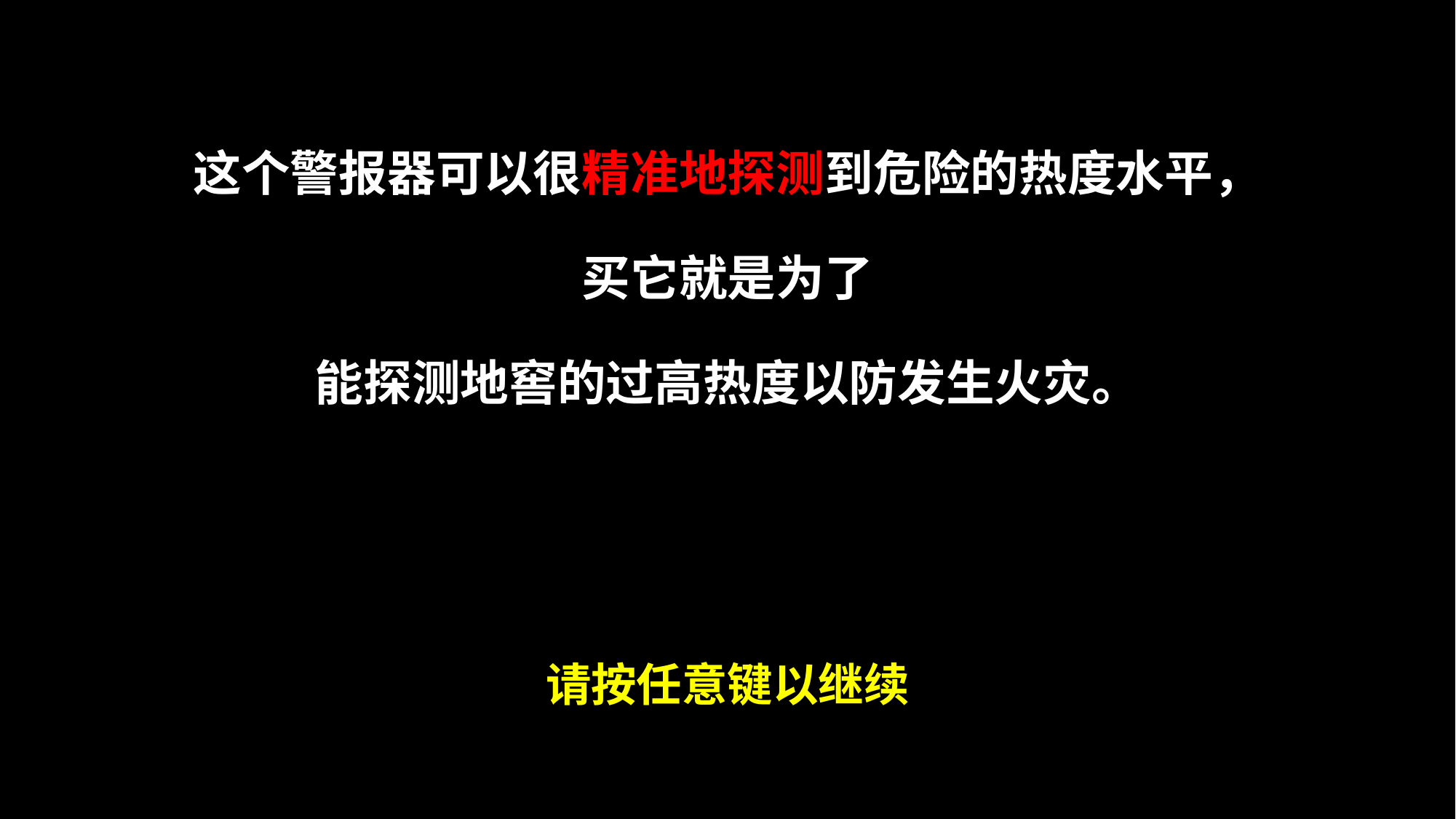

# 这个警报器可以很精准地探测到危险的热度水平， 买它就是为了 能探测地窖的过高热度以防发生火灾。
请按任意键以继续